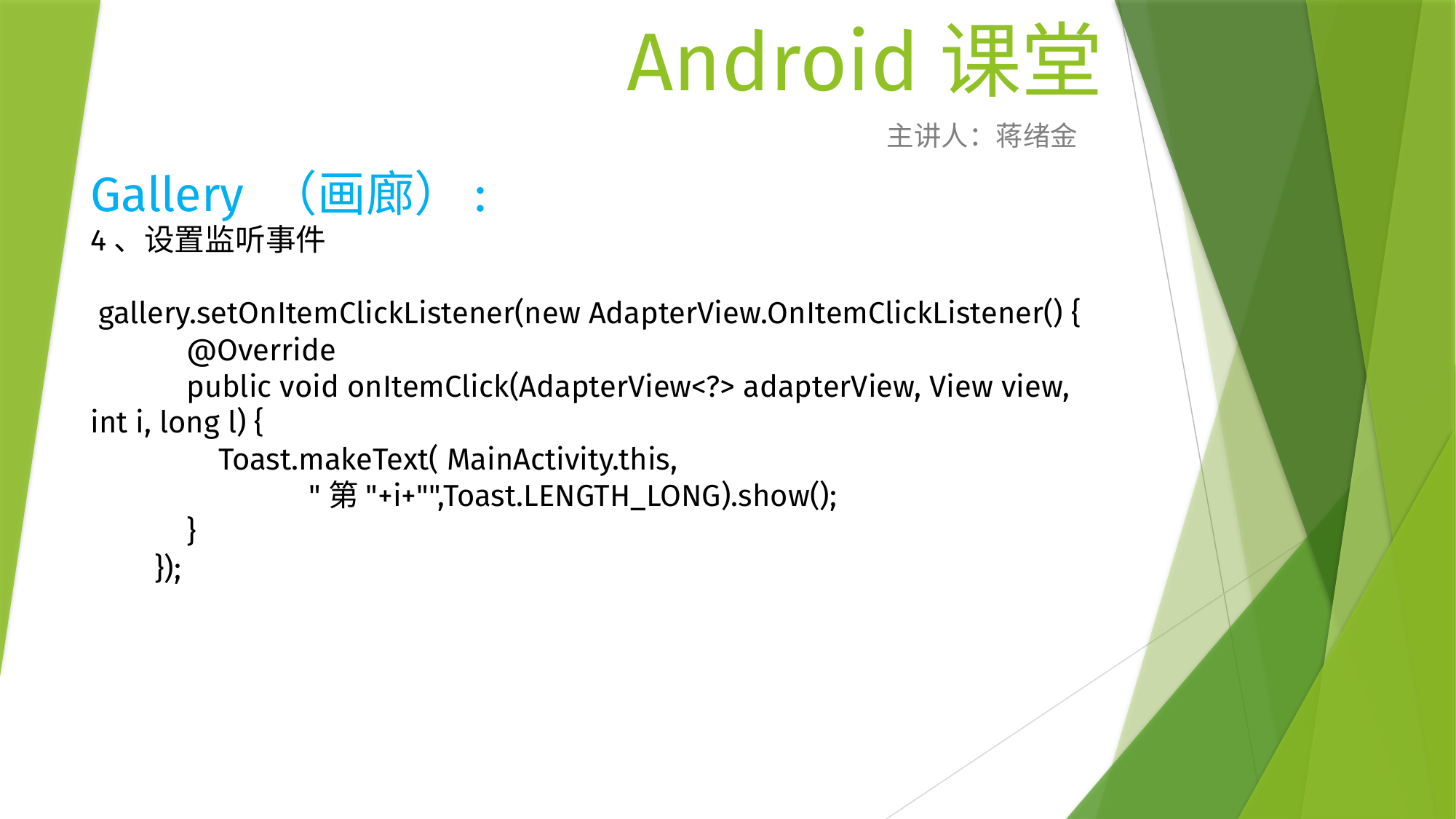

# Android课堂
主讲人：蒋绪金
Gallery （画廊）:
4、设置监听事件

 gallery.setOnItemClickListener(new AdapterView.OnItemClickListener() {
            @Override
            public void onItemClick(AdapterView<?> adapterView, View view, int i, long l) {
                Toast.makeText( MainActivity.this,
		"第"+i+"",Toast.LENGTH_LONG).show();
            }
        });